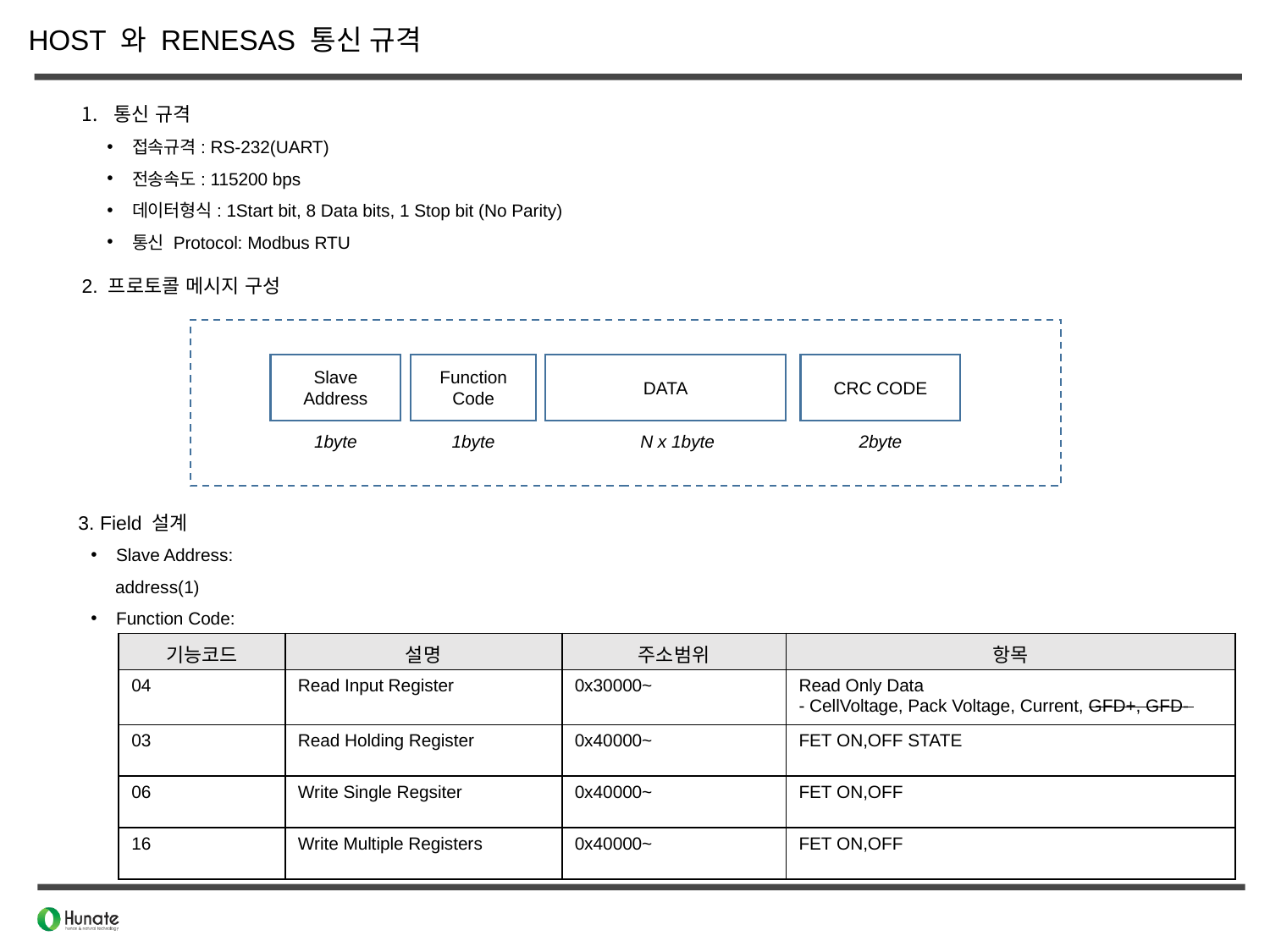

HOST 와 RENESAS 통신 규격
통신 규격
접속규격: RS-232(UART)
전송속도: 115200 bps
데이터형식: 1Start bit, 8 Data bits, 1 Stop bit (No Parity)
통신 Protocol: Modbus RTU

2. 프로토콜 메시지 구성

Slave
Address
Function
Code
DATA
CRC CODE
N x 1byte
2byte
1byte
1byte
3. Field 설계
Slave Address:
     address(1)
Function Code:
| 기능코드 | 설명 | 주소범위 | 항목 |
| --- | --- | --- | --- |
| 04 | Read Input Register | 0x30000~ | Read Only Data - CellVoltage, Pack Voltage, Current, GFD+, GFD- |
| 03 | Read Holding Register | 0x40000~ | FET ON,OFF STATE |
| 06 | Write Single Regsiter | 0x40000~ | FET ON,OFF |
| 16 | Write Multiple Registers | 0x40000~ | FET ON,OFF |